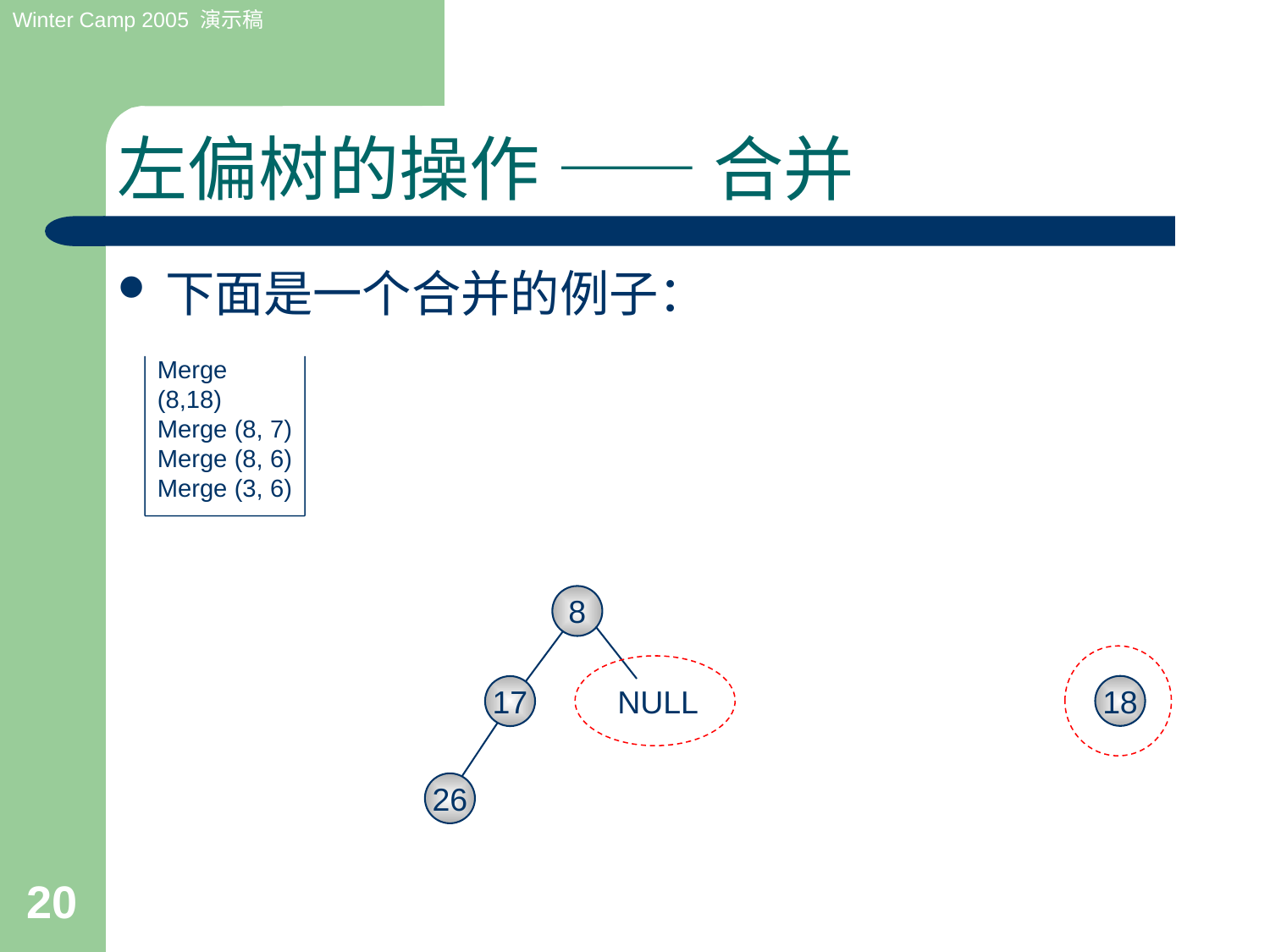

# 左偏树的操作 —— 合并
下面是一个合并的例子：

Merge (8,18)
Merge (8, 7)
Merge (8, 6)
Merge (3, 6)

8

17

26

NULL
18
20